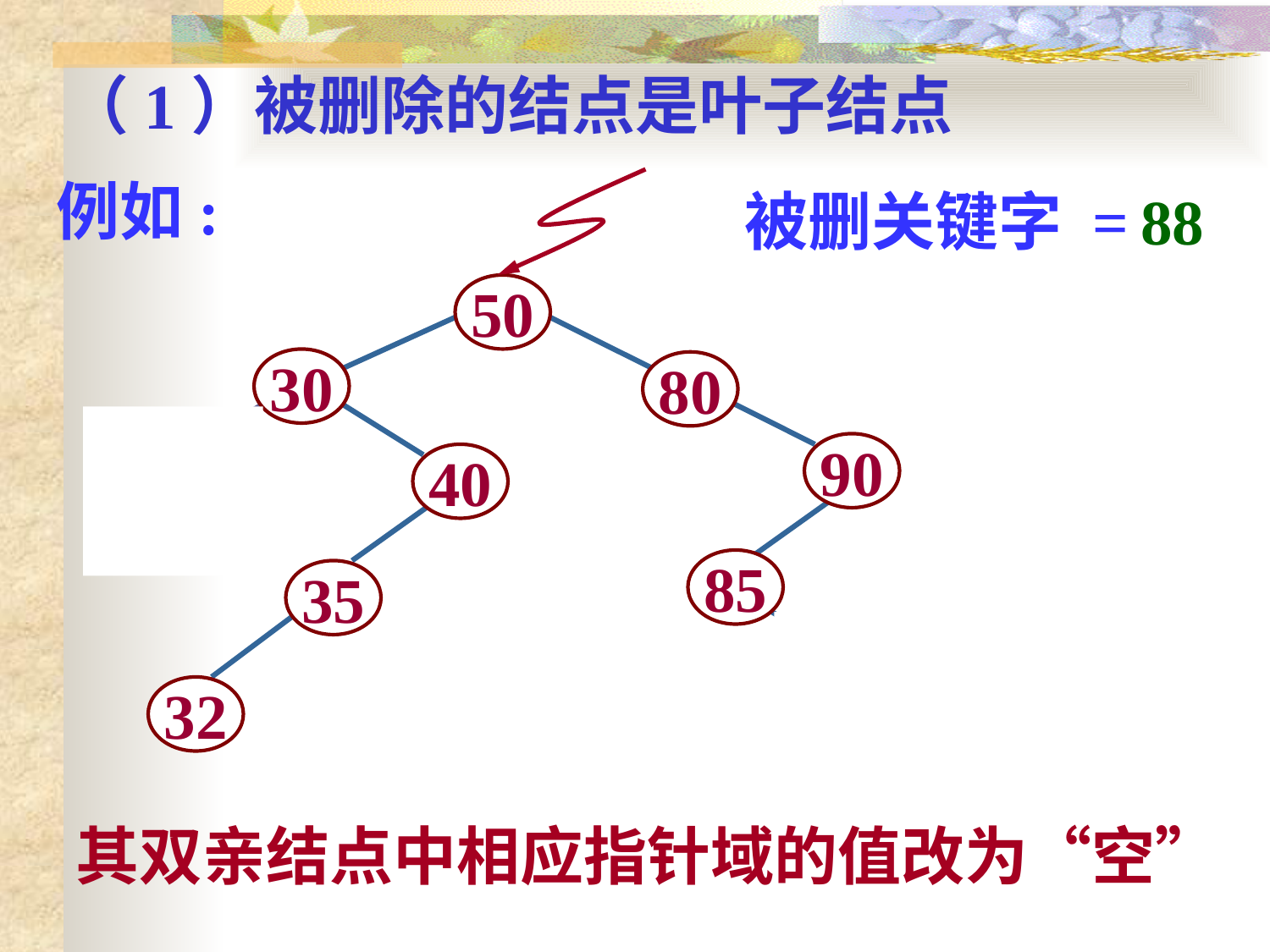

# （1）被删除的结点是叶子结点
例如:

被删关键字 = 20
88
50

30
80

90
20
40

85
35

88
32

其双亲结点中相应指针域的值改为“空”